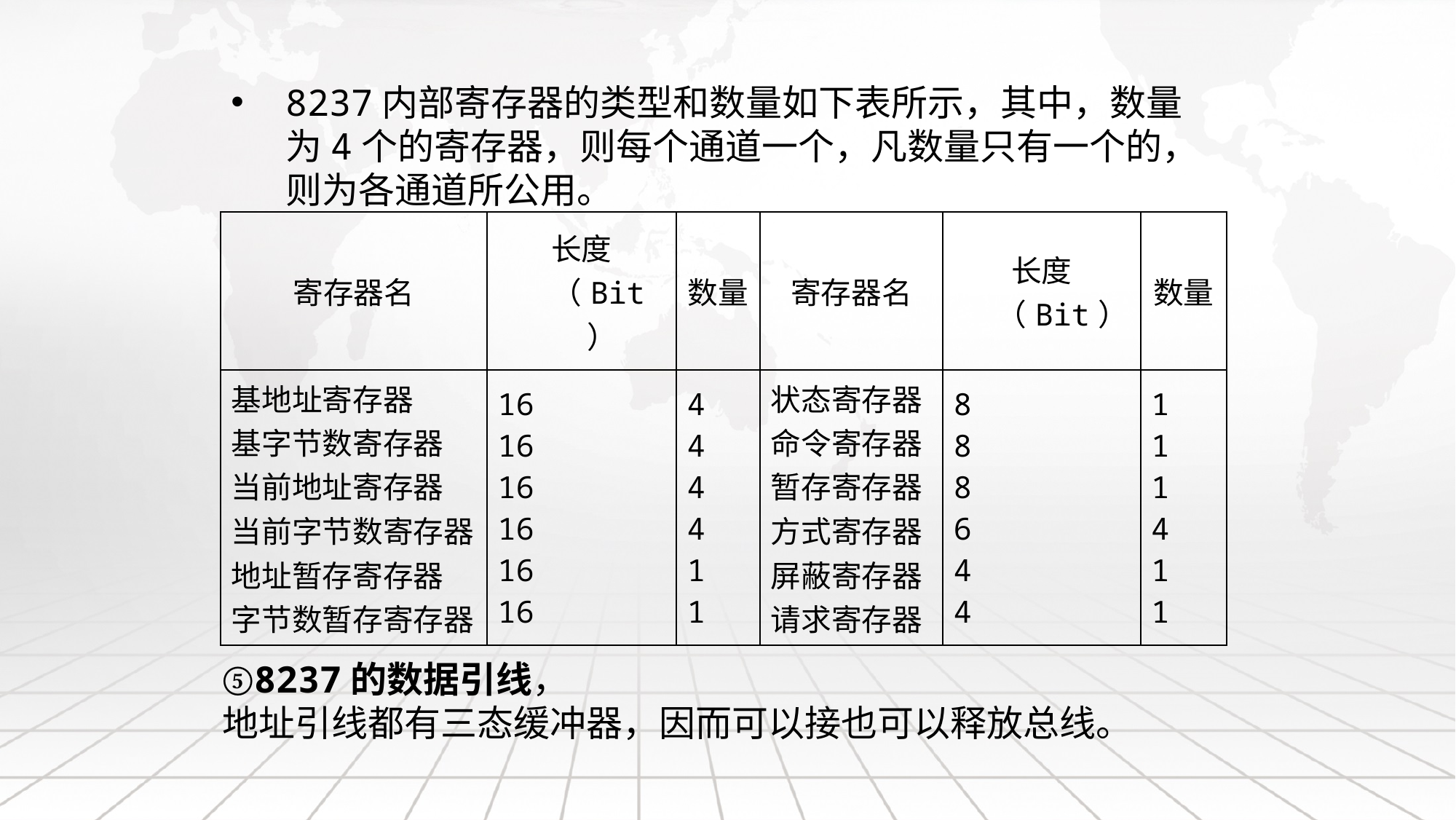

8237内部寄存器的类型和数量如下表所示，其中，数量为4个的寄存器，则每个通道一个，凡数量只有一个的，则为各通道所公用。
| 寄存器名 | 长度（Bit） | 数量 | 寄存器名 | 长度（Bit） | 数量 |
| --- | --- | --- | --- | --- | --- |
| 基地址寄存器 基字节数寄存器 当前地址寄存器 当前字节数寄存器 地址暂存寄存器 字节数暂存寄存器 | 16 16 16 16 16 16 | 4 4 4 4 1 1 | 状态寄存器 命令寄存器 暂存寄存器 方式寄存器 屏蔽寄存器 请求寄存器 | 8 8 8 6 4 4 | 1 1 1 4 1 1 |
⑤8237的数据引线，
地址引线都有三态缓冲器，因而可以接也可以释放总线。